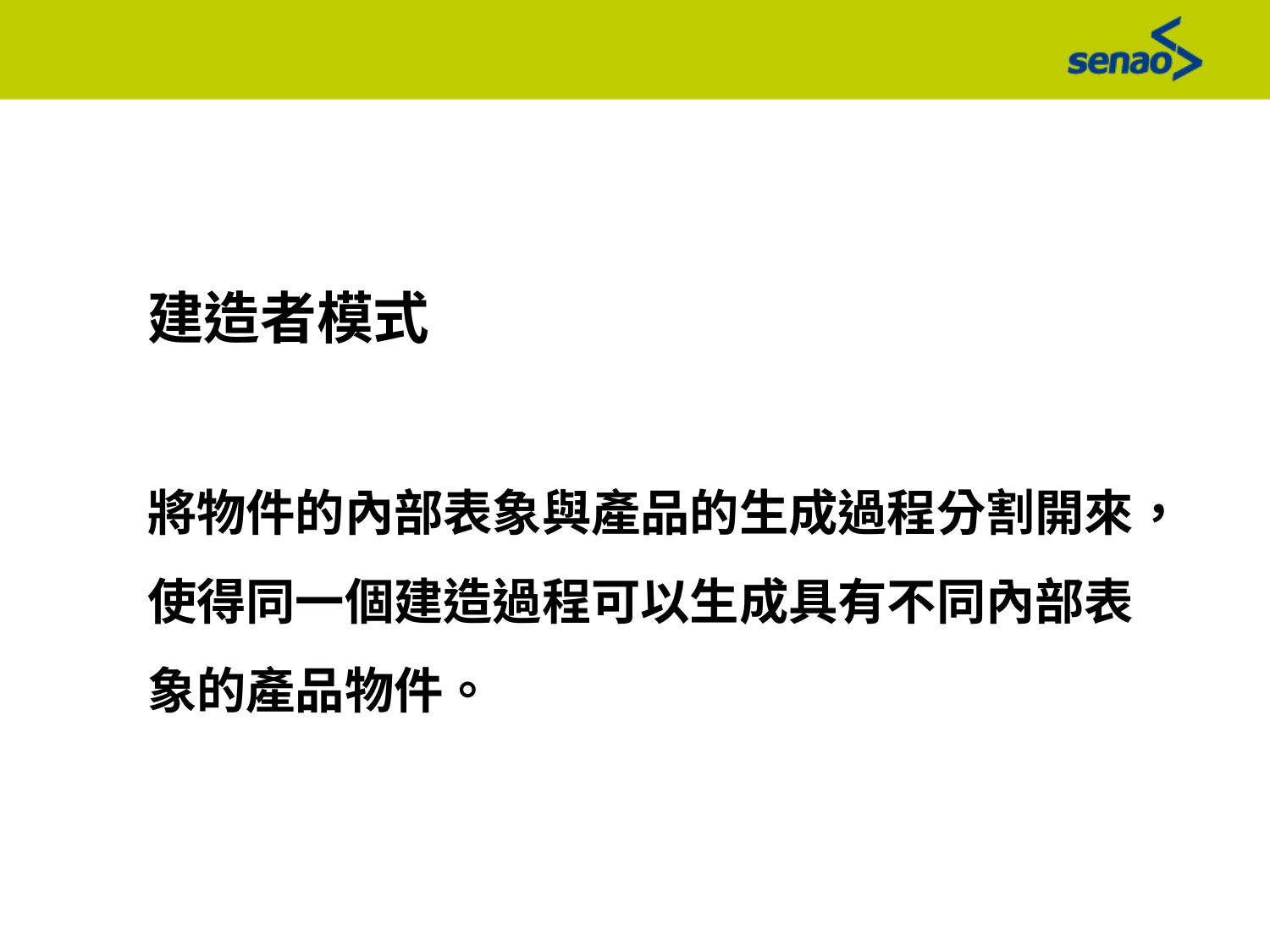

建造者模式

將物件的內部表象與產品的生成過程分割開來，使得同一個建造過程可以生成具有不同內部表象的產品物件。